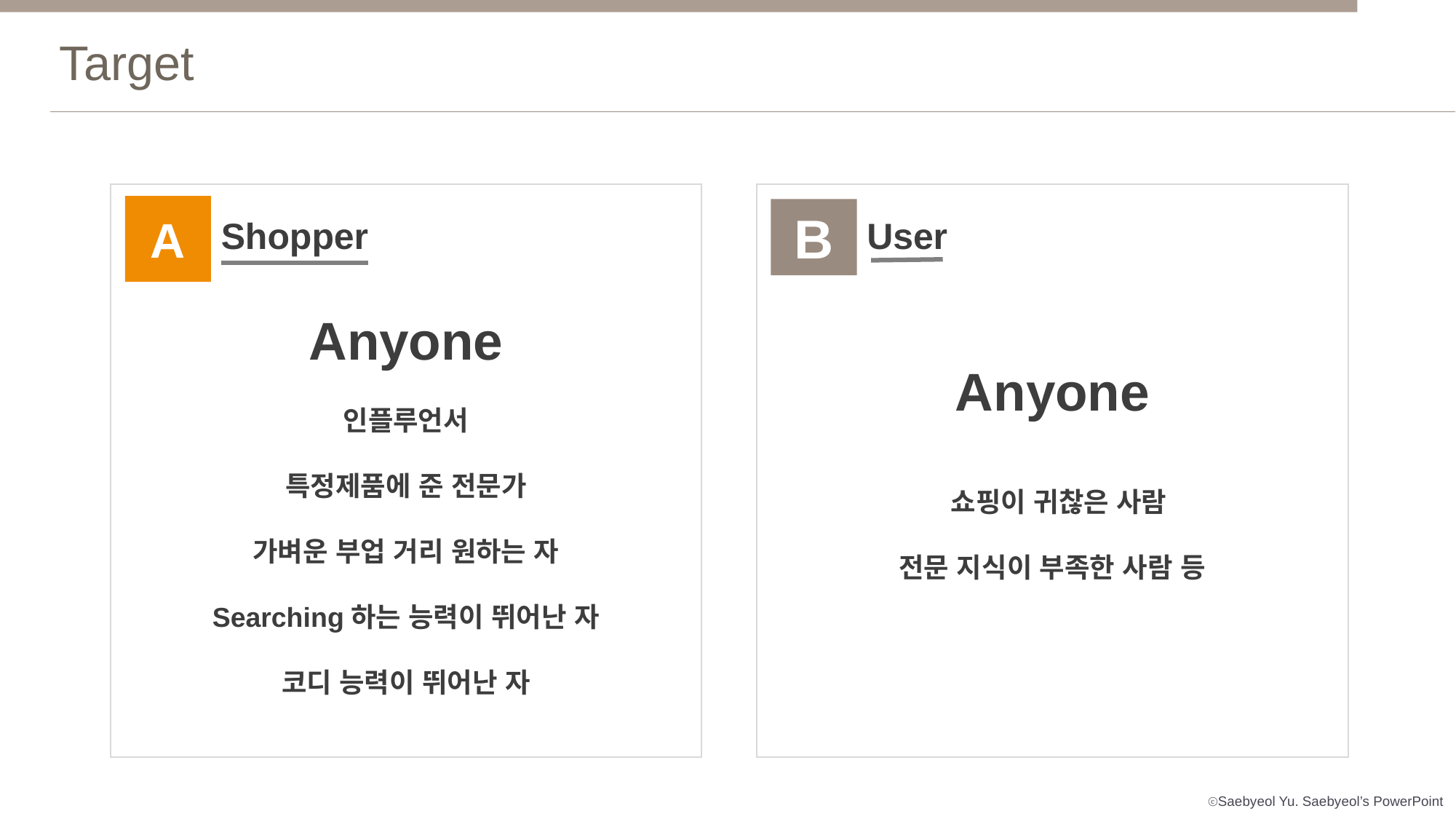

Target

Anyone

인플루언서

특정제품에 준 전문가

가벼운 부업 거리 원하는 자

Searching하는 능력이 뛰어난 자

코디 능력이 뛰어난 자
Anyone

 쇼핑이 귀찮은 사람

전문 지식이 부족한 사람 등
A
B
Shopper
User